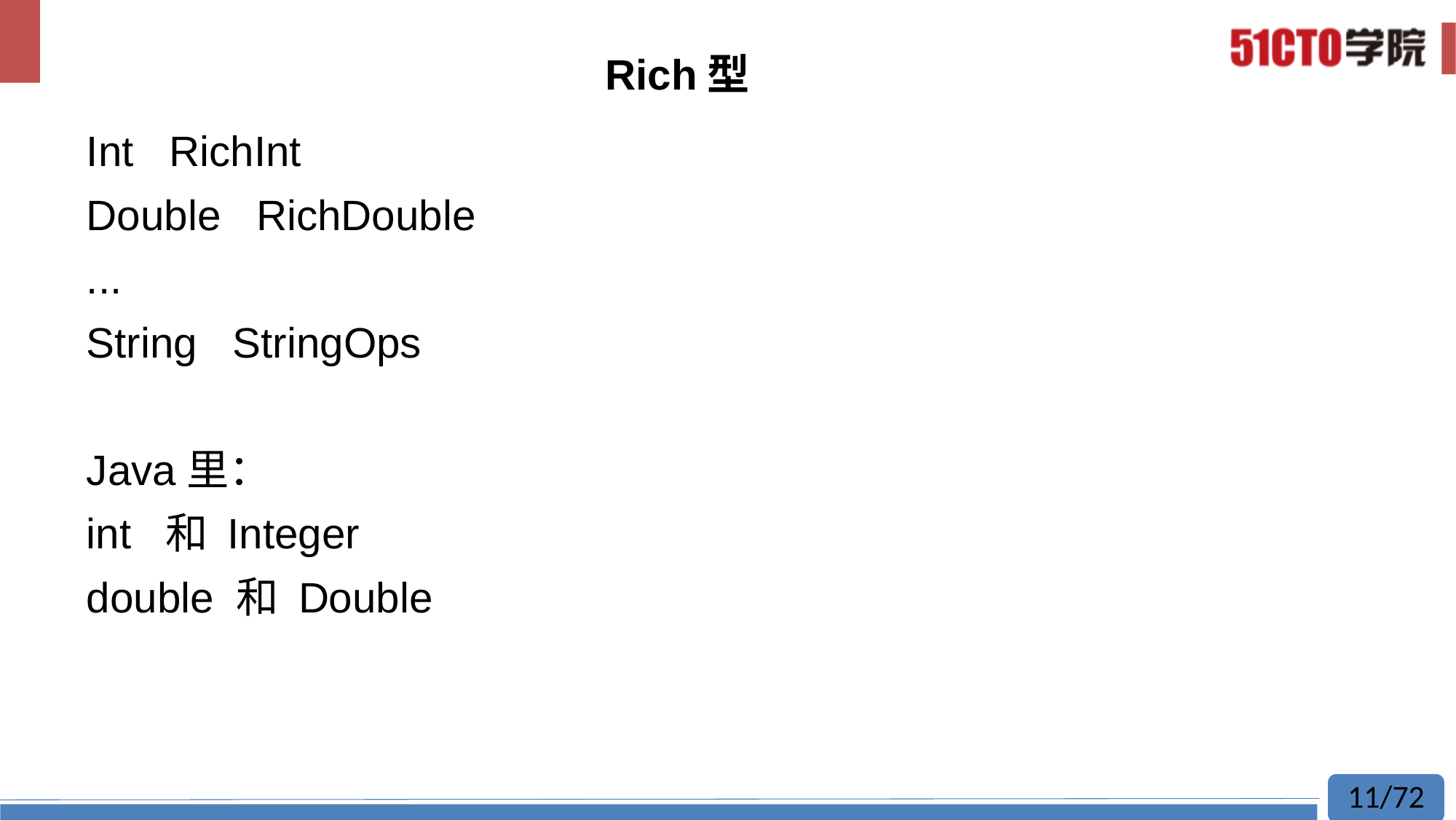

# Rich型
Int   RichInt
Double   RichDouble
...
String   StringOps

Java里：
int  和 Integer
double 和 Double